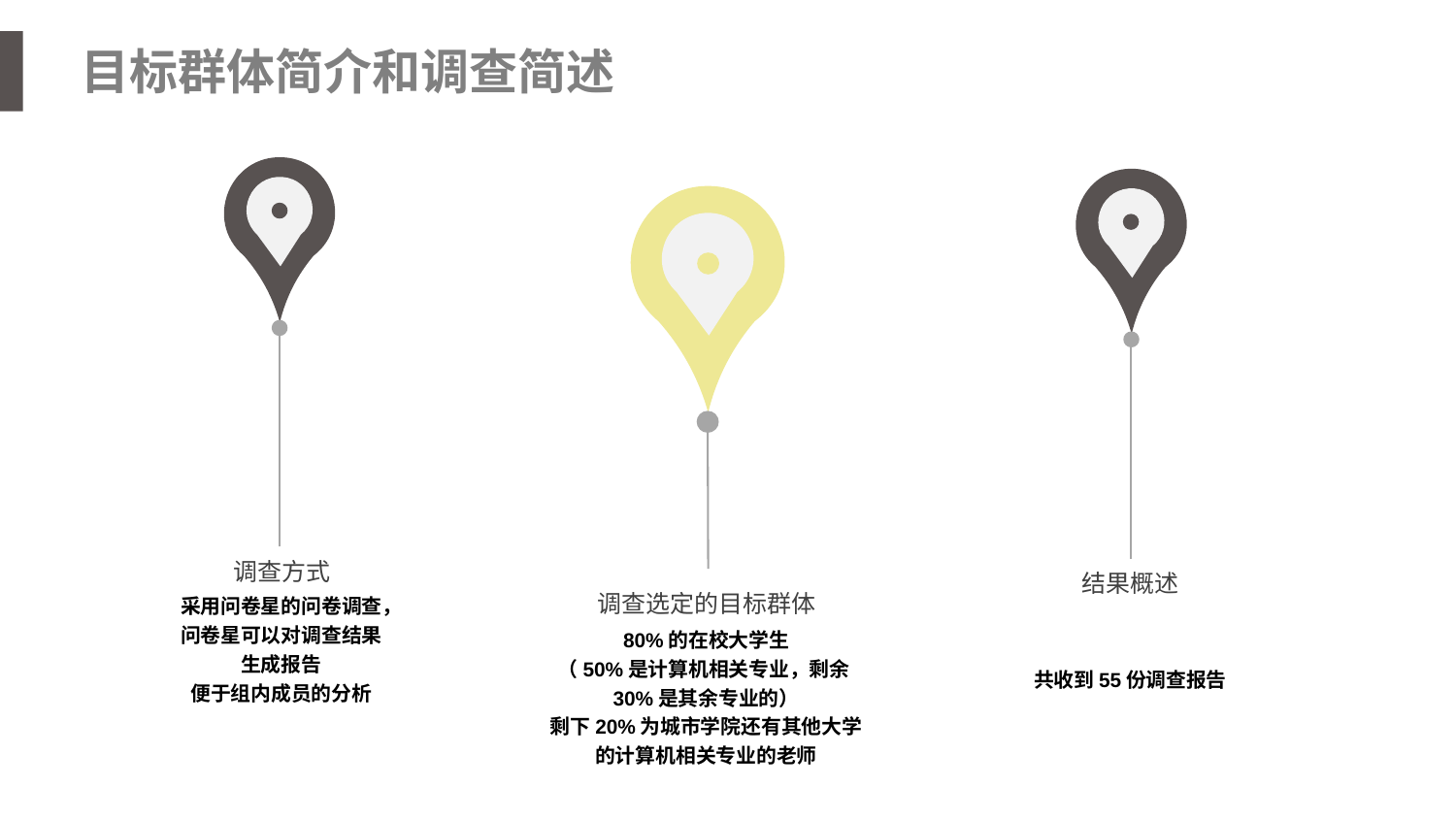

目标群体简介和调查简述

调查方式
采用问卷星的问卷调查，
问卷星可以对调查结果生成报告
便于组内成员的分析

结果概述

调查选定的目标群体
80%的在校大学生
（50%是计算机相关专业，剩余30%是其余专业的）
剩下20%为城市学院还有其他大学的计算机相关专业的老师
共收到55份调查报告